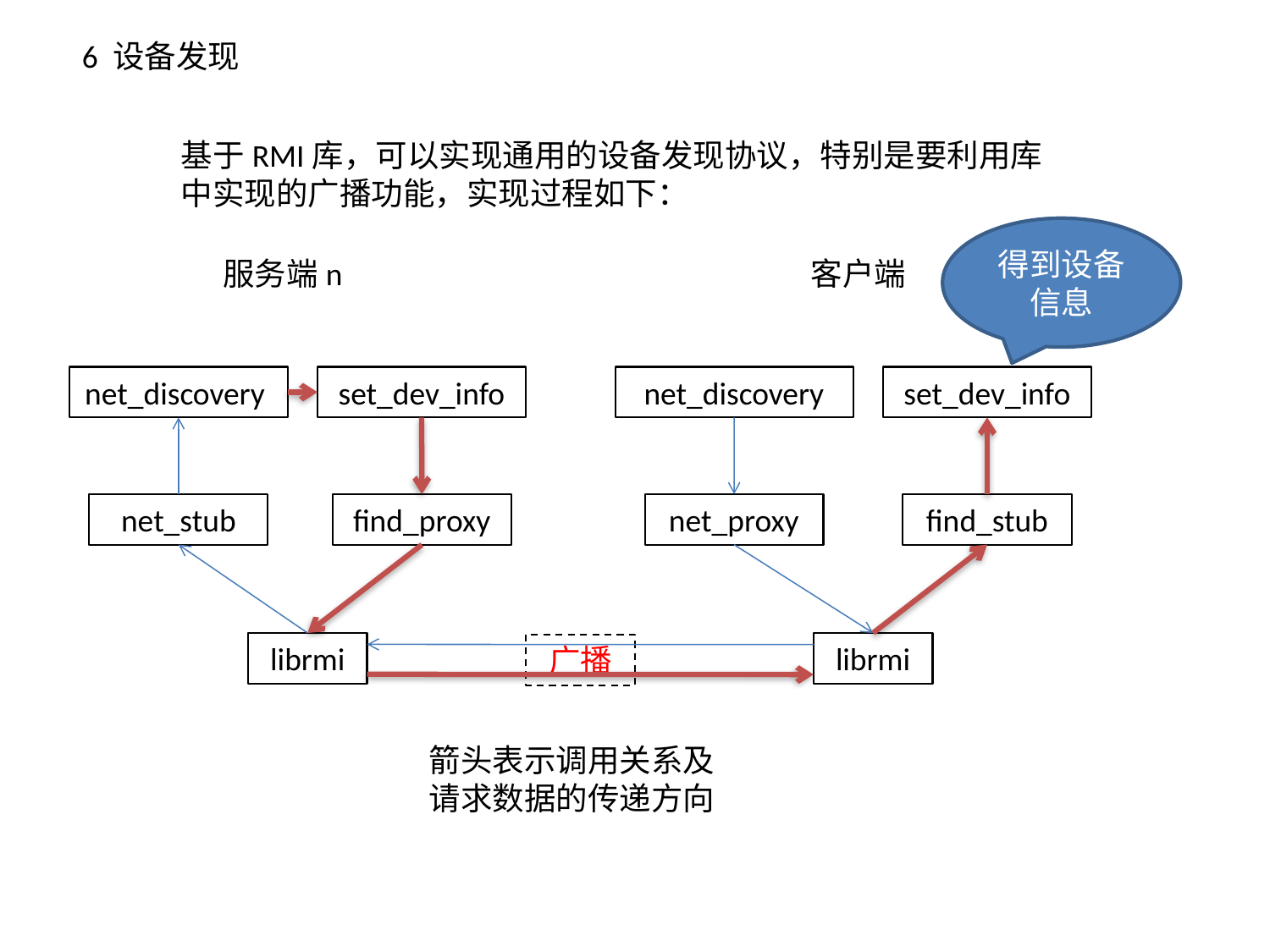

6 设备发现
基于RMI库，可以实现通用的设备发现协议，特别是要利用库中实现的广播功能，实现过程如下：
得到设备信息
服务端n
客户端
net_discovery
set_dev_info
net_discovery
set_dev_info
net_stub
find_proxy
net_proxy
find_stub
librmi
librmi
广播
箭头表示调用关系及请求数据的传递方向